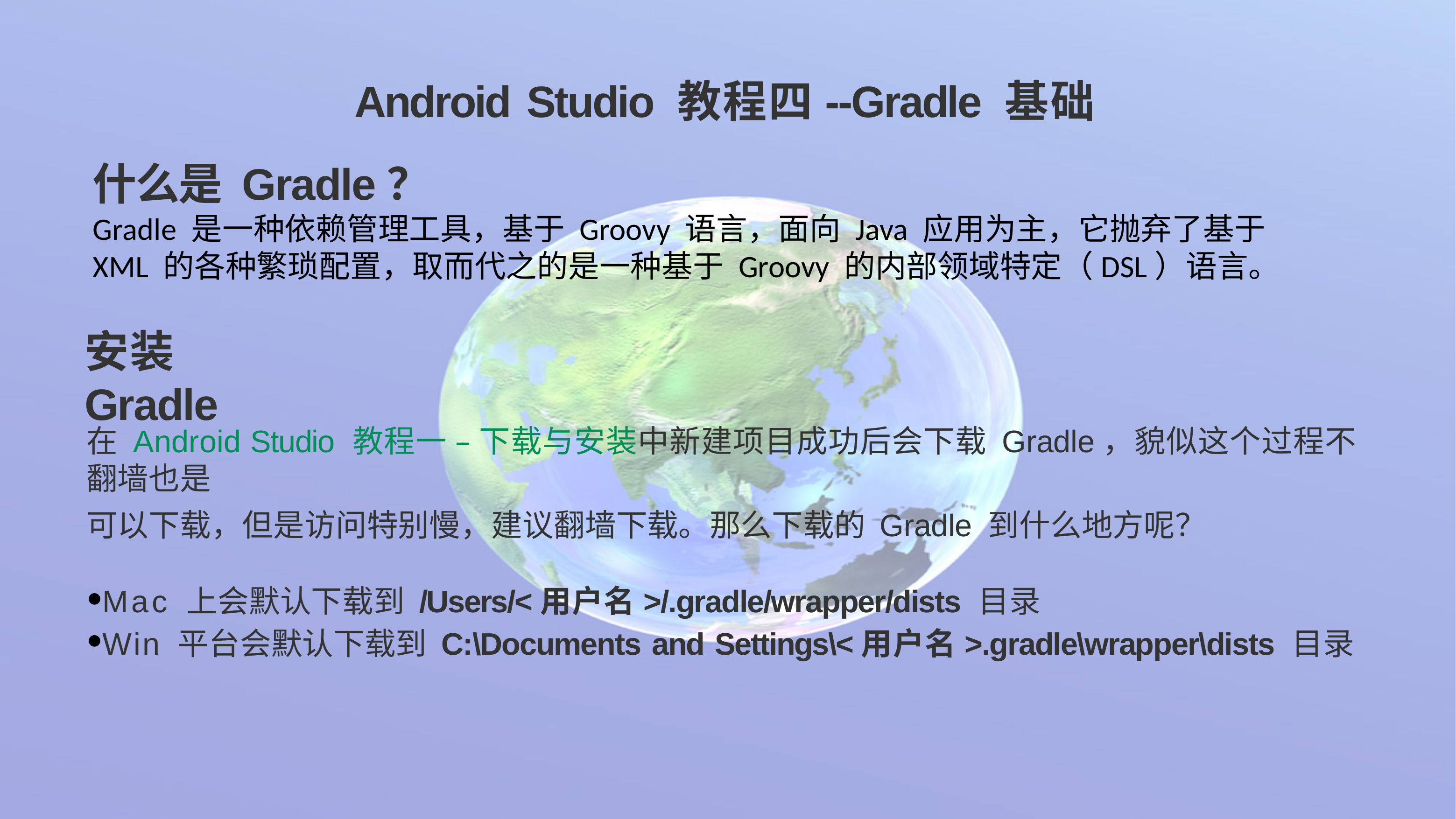

Android Studio 教程四--Gradle 基础
什么是 Gradle？
Gradle 是一种依赖管理工具，基于 Groovy 语言，面向 Java 应用为主，它抛弃了基于 XML 的各种繁琐配置，取而代之的是一种基于 Groovy 的内部领域特定（DSL）语言。
安装 Gradle
在 Android Studio 教程一--下载与安装中新建项目成功后会下载 Gradle，貌似这个过程不翻墙也是
可以下载，但是访问特别慢，建议翻墙下载。那么下载的 Gradle 到什么地方呢？

Mac 上会默认下载到 /Users/<用户名>/.gradle/wrapper/dists 目录
Win 平台会默认下载到 C:\Documents and Settings\<用户名>.gradle\wrapper\dists 目录